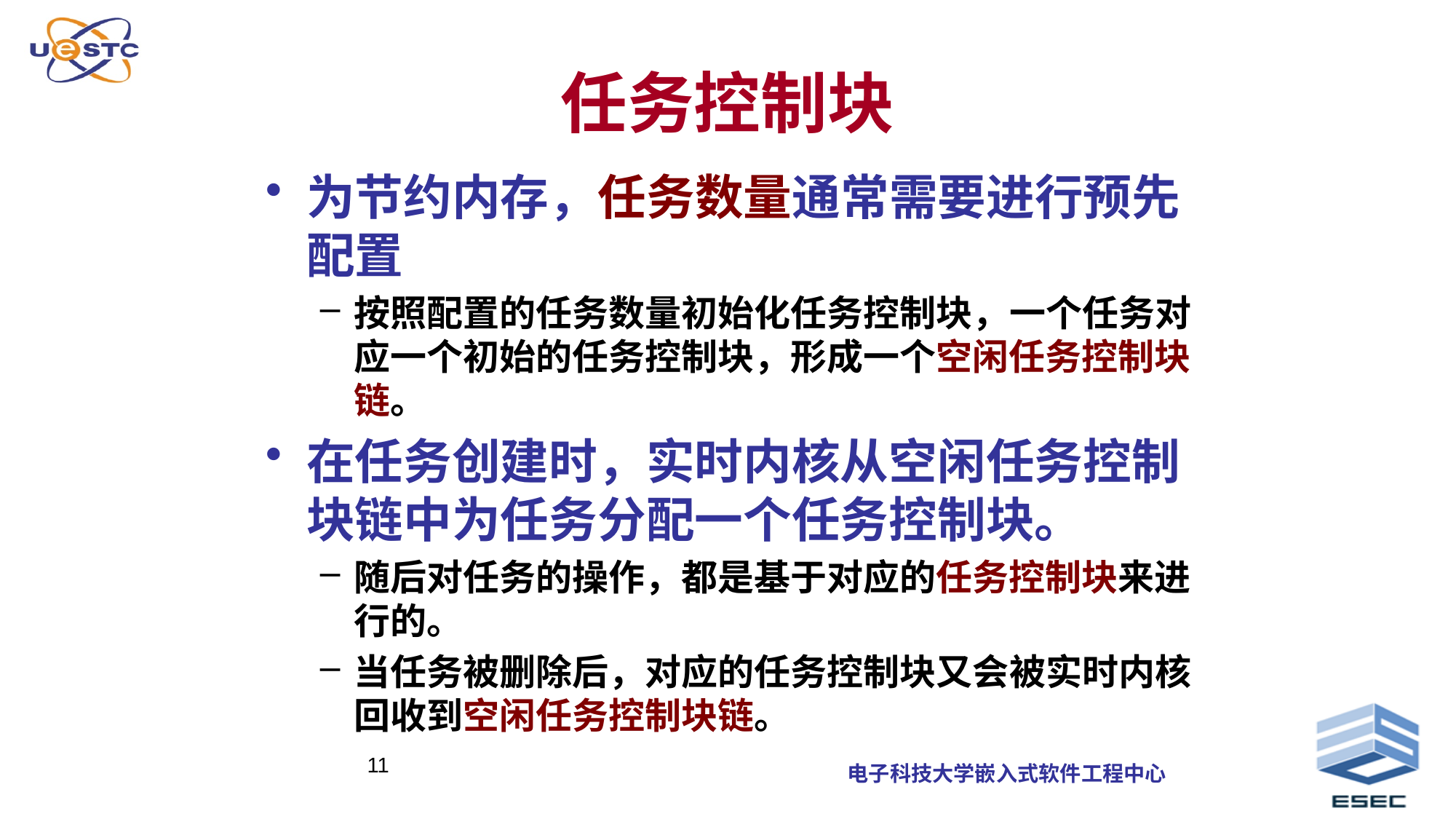

# 任务控制块
为节约内存，任务数量通常需要进行预先配置
按照配置的任务数量初始化任务控制块，一个任务对应一个初始的任务控制块，形成一个空闲任务控制块链。
在任务创建时，实时内核从空闲任务控制块链中为任务分配一个任务控制块。
随后对任务的操作，都是基于对应的任务控制块来进行的。
当任务被删除后，对应的任务控制块又会被实时内核回收到空闲任务控制块链。
11